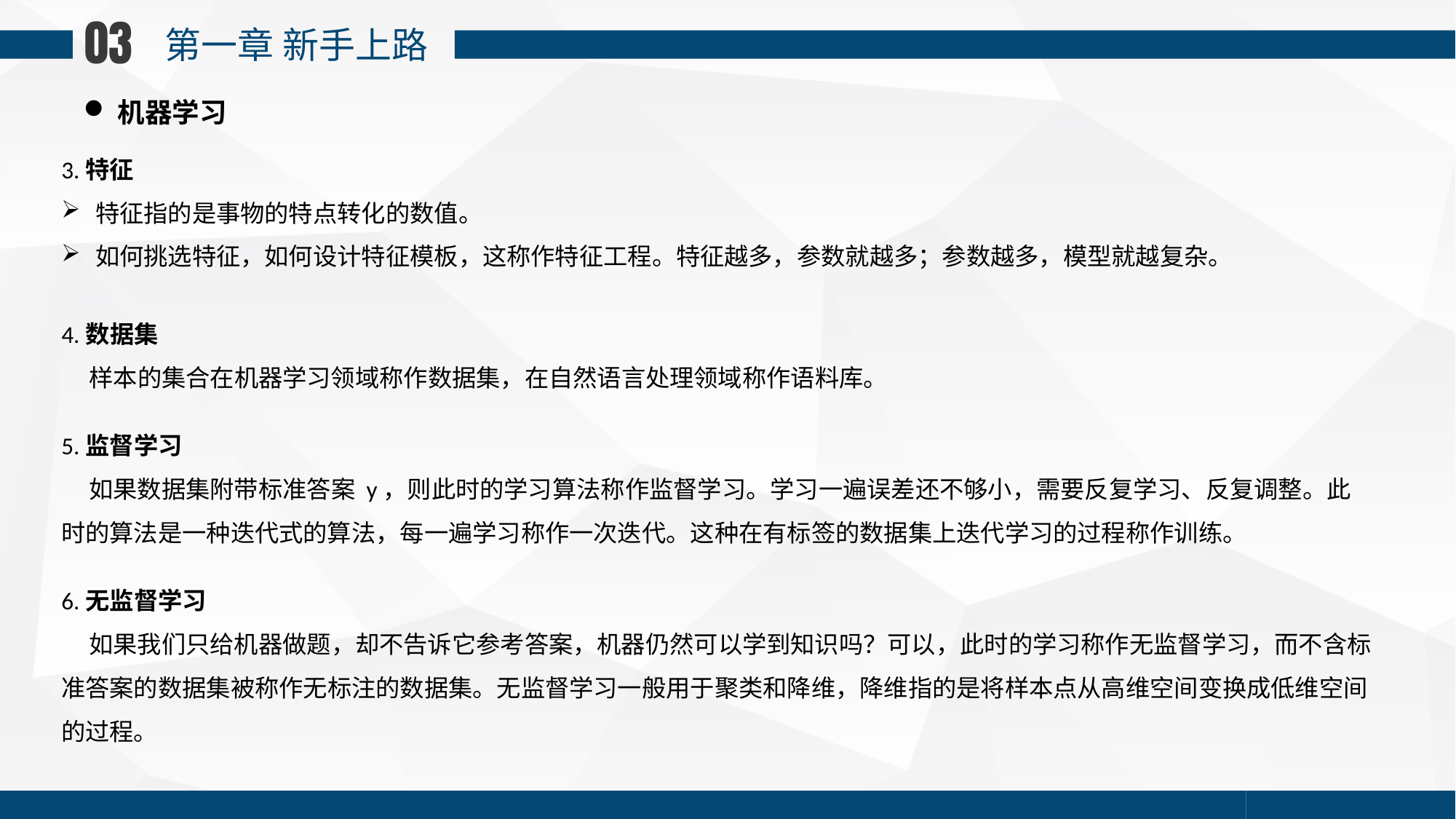

03
 第一章 新手上路

机器学习
3.特征
特征指的是事物的特点转化的数值。
如何挑选特征，如何设计特征模板，这称作特征工程。特征越多，参数就越多；参数越多，模型就越复杂。
4.数据集
    样本的集合在机器学习领域称作数据集，在自然语言处理领域称作语料库。
5.监督学习
    如果数据集附带标准答案 y，则此时的学习算法称作监督学习。学习一遍误差还不够小，需要反复学习、反复调整。此时的算法是一种迭代式的算法，每一遍学习称作一次迭代。这种在有标签的数据集上迭代学习的过程称作训练。
6.无监督学习
    如果我们只给机器做题，却不告诉它参考答案，机器仍然可以学到知识吗？可以，此时的学习称作无监督学习，而不含标准答案的数据集被称作无标注的数据集。无监督学习一般用于聚类和降维，降维指的是将样本点从高维空间变换成低维空间的过程。